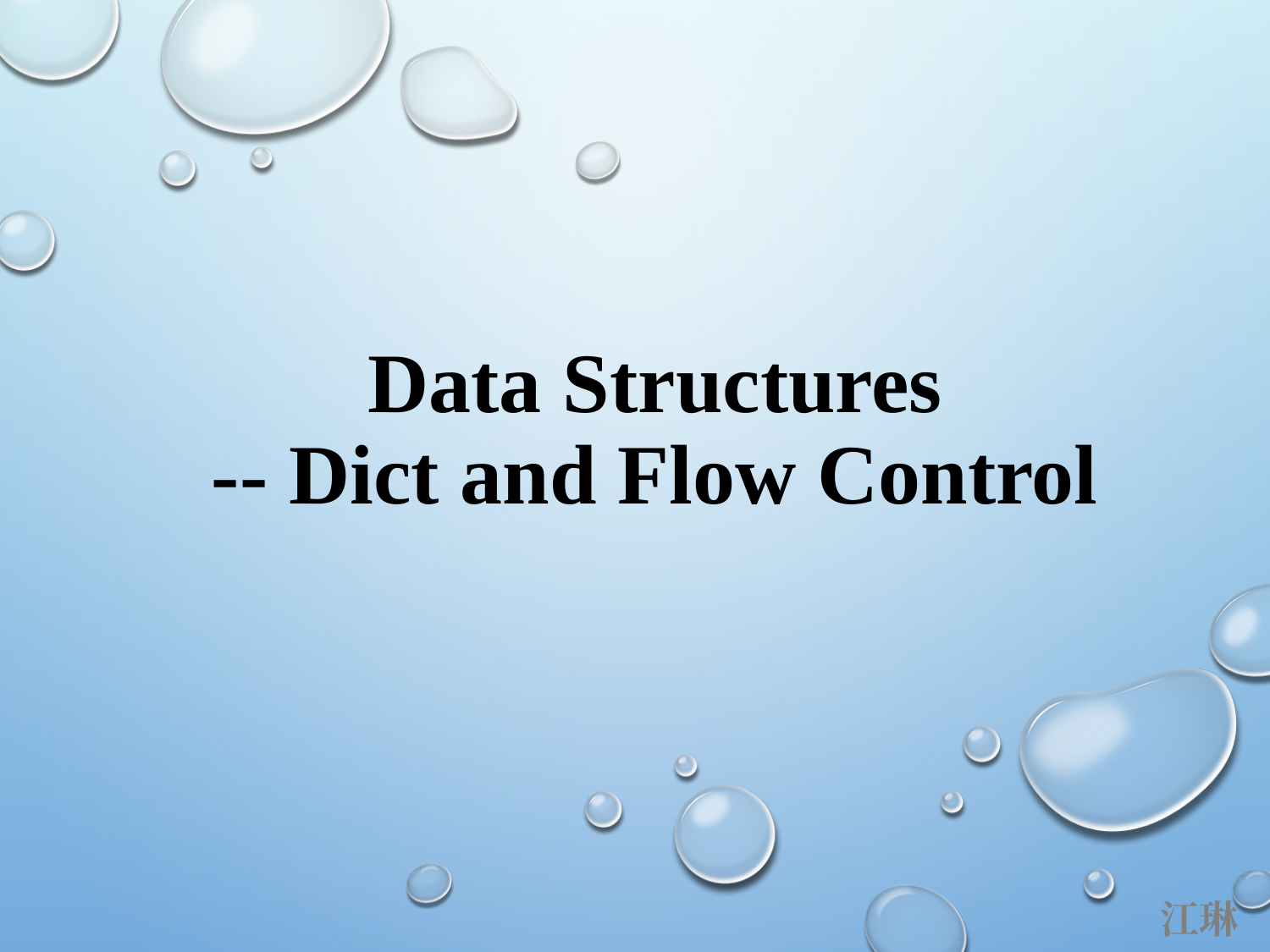

# Data Structures -- Dict and Flow Control
江琳